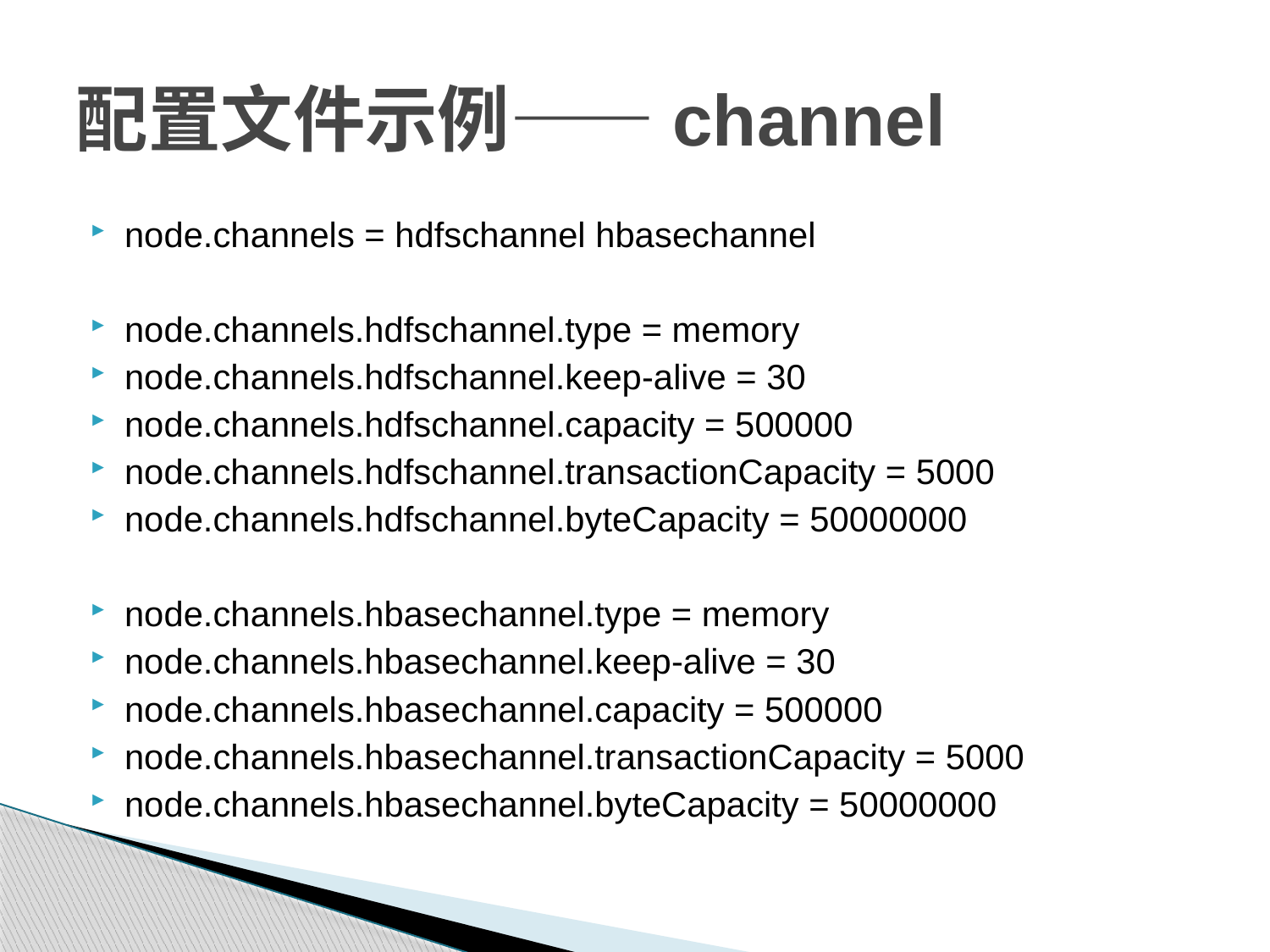

# 配置文件示例——channel
node.channels = hdfschannel hbasechannel

node.channels.hdfschannel.type = memory
node.channels.hdfschannel.keep-alive = 30
node.channels.hdfschannel.capacity = 500000
node.channels.hdfschannel.transactionCapacity = 5000
node.channels.hdfschannel.byteCapacity = 50000000

node.channels.hbasechannel.type = memory
node.channels.hbasechannel.keep-alive = 30
node.channels.hbasechannel.capacity = 500000
node.channels.hbasechannel.transactionCapacity = 5000
node.channels.hbasechannel.byteCapacity = 50000000